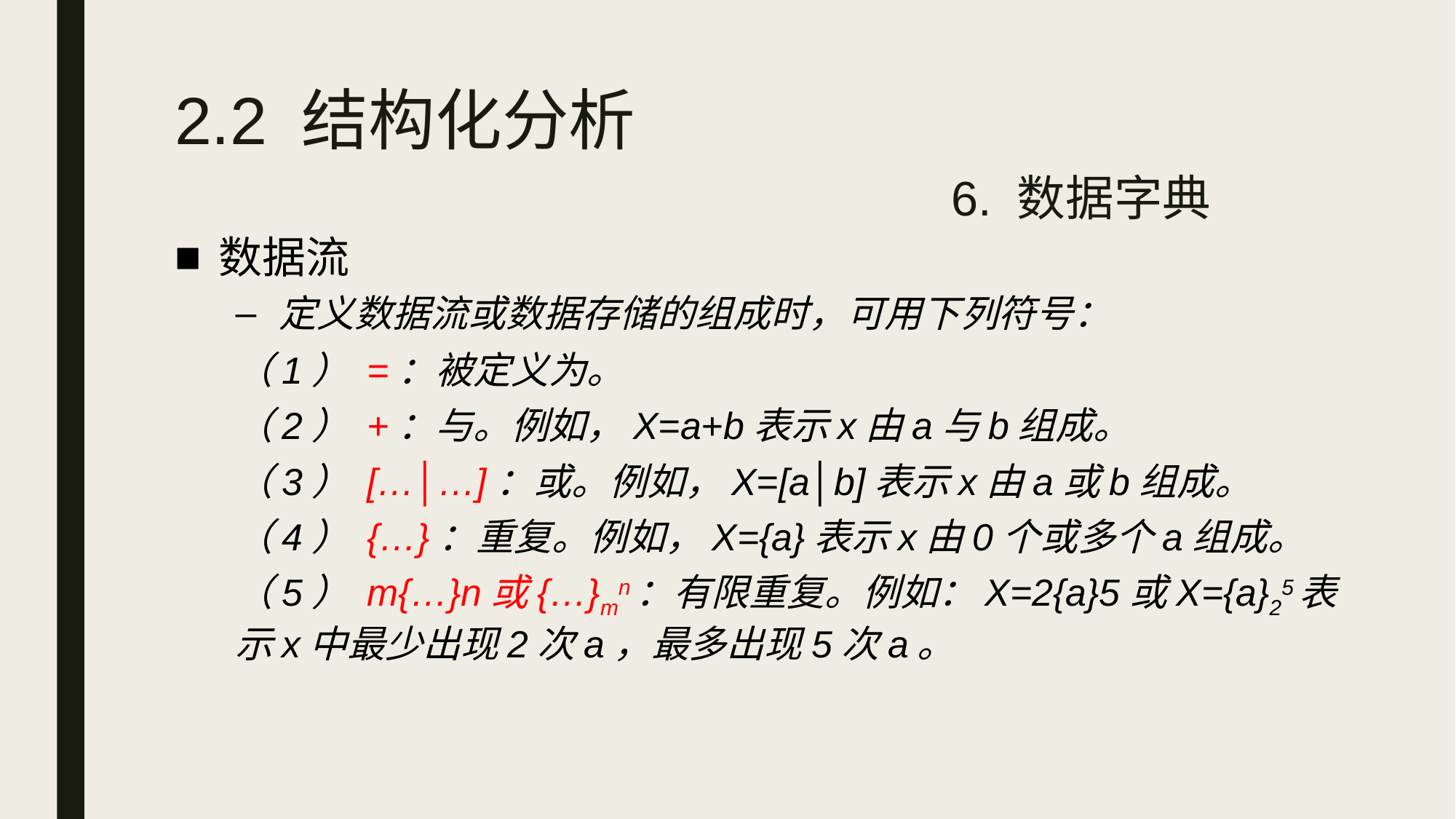

# 2.2 结构化分析 6. 数据字典
数据流
定义数据流或数据存储的组成时，可用下列符号：
	（1） =：被定义为。
	（2） +：与。例如，X=a+b表示x由a与b组成。
	（3） […│…]：或。例如，X=[a│b]表示x由a或b组成。
	（4） {…}：重复。例如，X={a}表示x由0个或多个a组成。
	（5） m{…}n或{…}mn：有限重复。例如：X=2{a}5或X={a}25表示x中最少出现2次a，最多出现5次a。